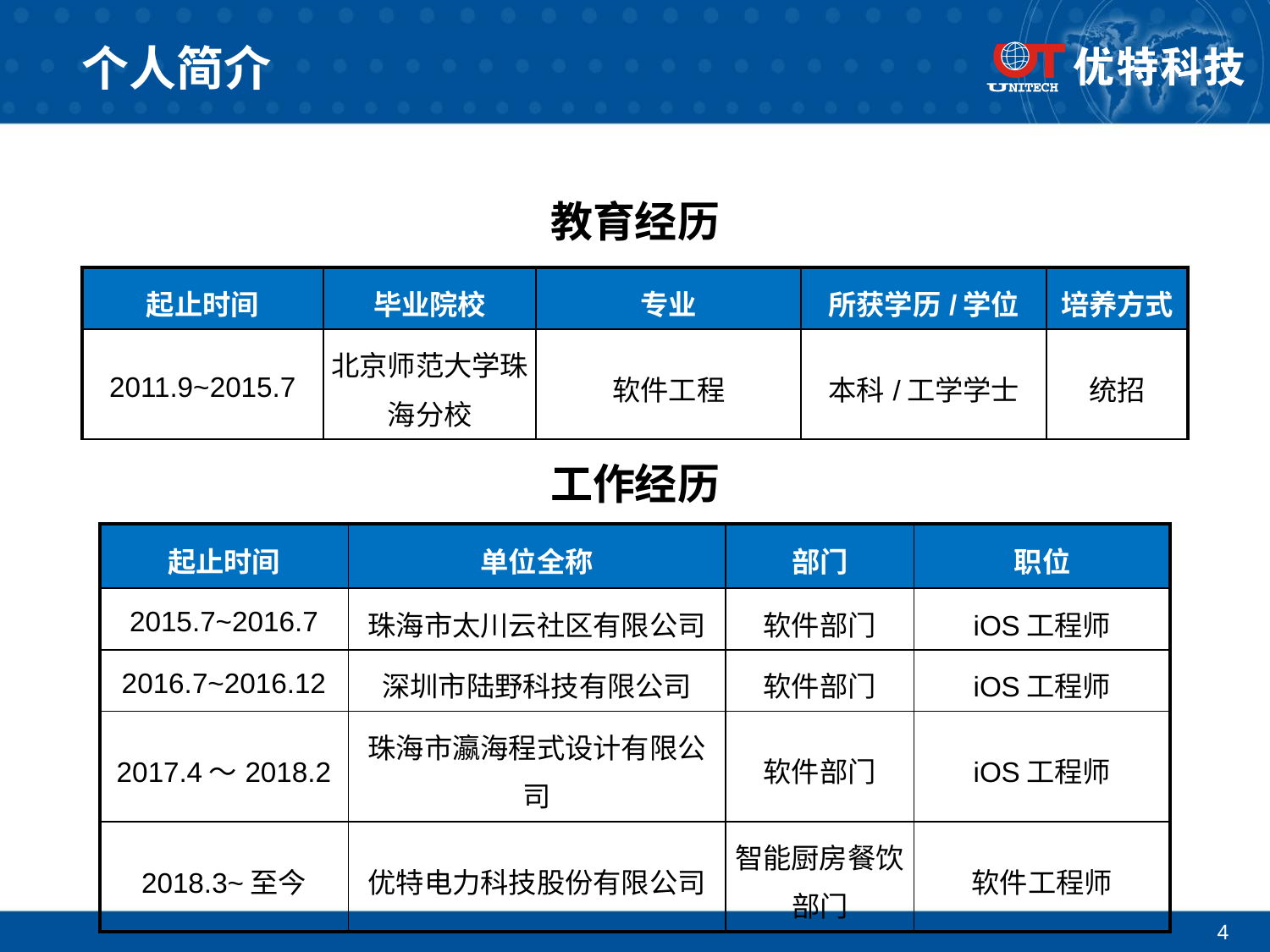

# 个人简介
教育经历

| 起止时间 | 毕业院校 | 专业 | 所获学历/学位 | 培养方式 |
| --- | --- | --- | --- | --- |
| 2011.9~2015.7 | 北京师范大学珠海分校 | 软件工程 | 本科/工学学士 | 统招 |
工作经历
| 起止时间 | 单位全称 | 部门 | 职位 |
| --- | --- | --- | --- |
| 2015.7~2016.7 | 珠海市太川云社区有限公司 | 软件部门 | iOS工程师 |
| 2016.7~2016.12 | 深圳市陆野科技有限公司 | 软件部门 | iOS工程师 |
| 2017.4～2018.2 | 珠海市瀛海程式设计有限公司 | 软件部门 | iOS工程师 |
| 2018.3~至今 | 优特电力科技股份有限公司 | 智能厨房餐饮部门 | 软件工程师 |
4